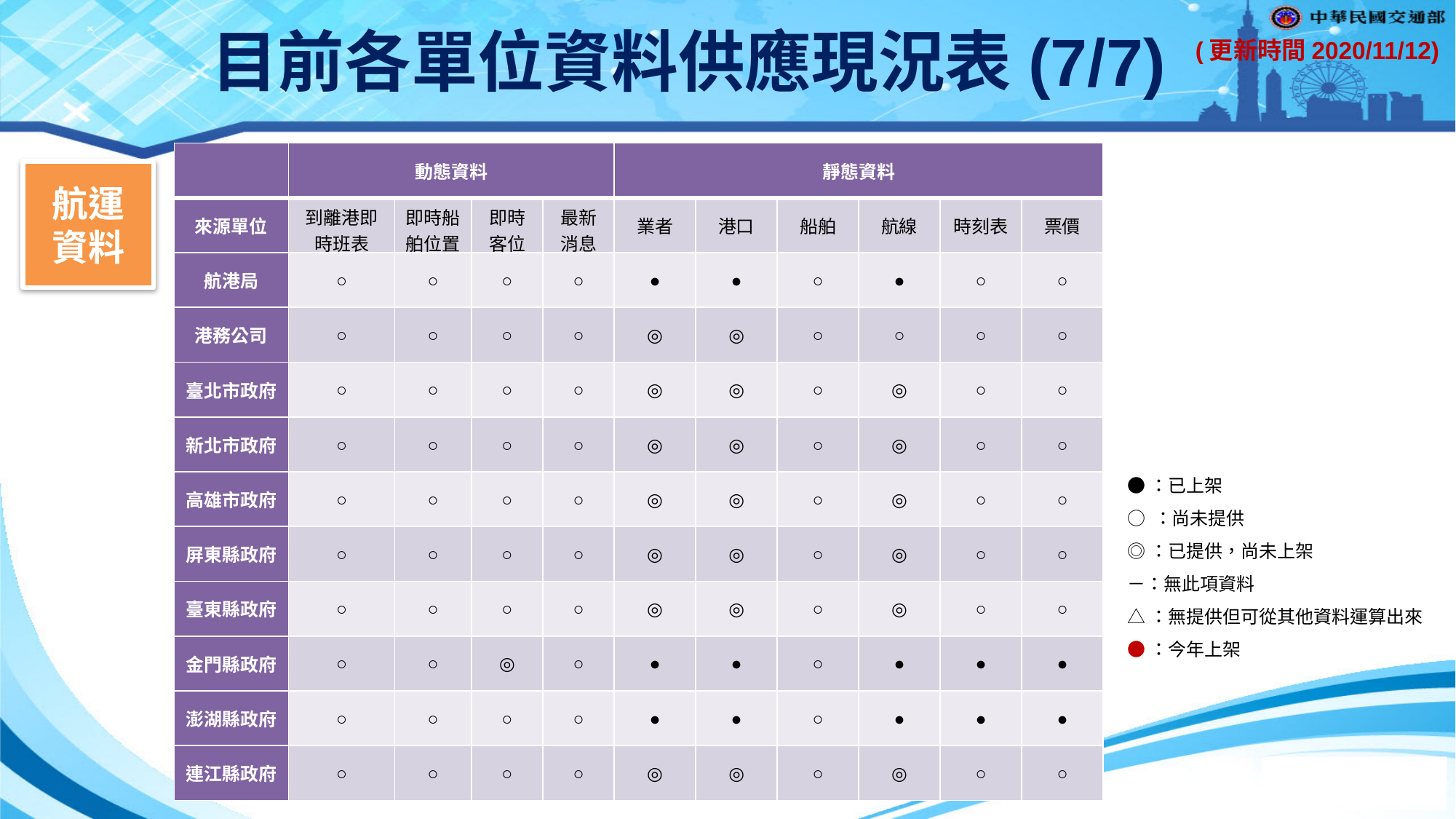

目前各單位資料供應現況表(7/7)
|  | 動態資料 |  |  |  | 靜態資料 |  |  |  |  |  |
| --- | --- | --- | --- | --- | --- | --- | --- | --- | --- | --- |
| 來源單位 | 到離港即時班表 | 即時船舶位置 | 即時客位 | 最新消息 | 業者 | 港口 | 船舶 | 航線 | 時刻表 | 票價 |
| 航港局 | ○ | ○ | ○ | ○ | ● | ● | ○ | ● | ○ | ○ |
| 港務公司 | ○ | ○ | ○ | ○ | ◎ | ◎ | ○ | ○ | ○ | ○ |
| 臺北市政府 | ○ | ○ | ○ | ○ | ◎ | ◎ | ○ | ◎ | ○ | ○ |
| 新北市政府 | ○ | ○ | ○ | ○ | ◎ | ◎ | ○ | ◎ | ○ | ○ |
| 高雄市政府 | ○ | ○ | ○ | ○ | ◎ | ◎ | ○ | ◎ | ○ | ○ |
| 屏東縣政府 | ○ | ○ | ○ | ○ | ◎ | ◎ | ○ | ◎ | ○ | ○ |
| 臺東縣政府 | ○ | ○ | ○ | ○ | ◎ | ◎ | ○ | ◎ | ○ | ○ |
| 金門縣政府 | ○ | ○ | ◎ | ○ | ● | ● | ○ | ● | ● | ● |
| 澎湖縣政府 | ○ | ○ | ○ | ○ | ● | ● | ○ | ● | ● | ● |
| 連江縣政府 | ○ | ○ | ○ | ○ | ◎ | ◎ | ○ | ◎ | ○ | ○ |
航運
資料
●：已上架
○ ：尚未提供
◎：已提供，尚未上架
－：無此項資料
△：無提供但可從其他資料運算出來
●：今年上架
7